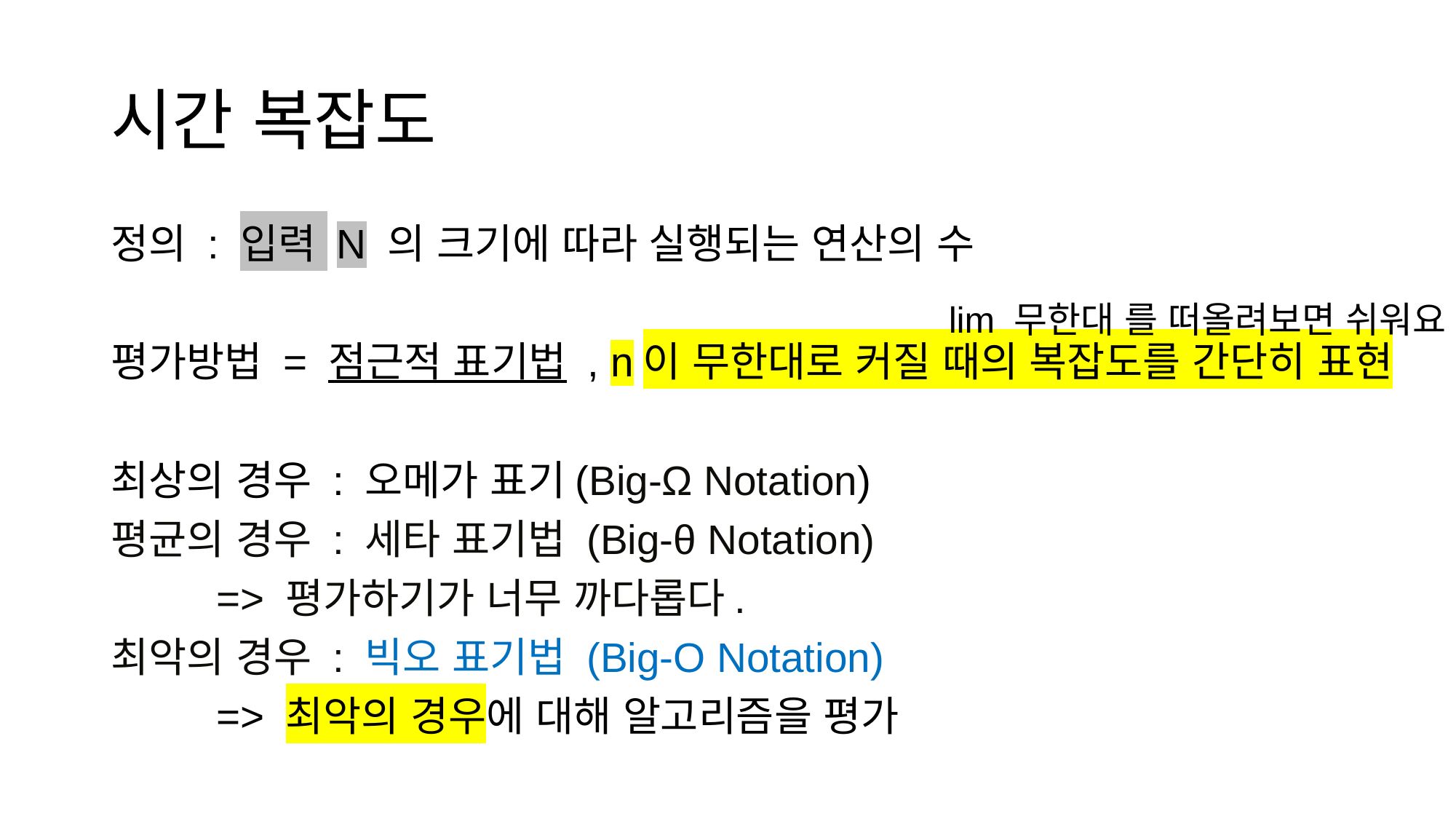

# 시간 복잡도
정의 : 입력 N 의 크기에 따라 실행되는 연산의 수

평가방법 = 점근적 표기법 , n이 무한대로 커질 때의 복잡도를 간단히 표현

최상의 경우 : 오메가 표기(Big-Ω Notation)
평균의 경우 : 세타 표기법 (Big-θ Notation)
			=> 평가하기가 너무 까다롭다.
최악의 경우 : 빅오 표기법 (Big-O Notation)
			=> 최악의 경우에 대해 알고리즘을 평가

lim 무한대 를 떠올려보면 쉬워요.